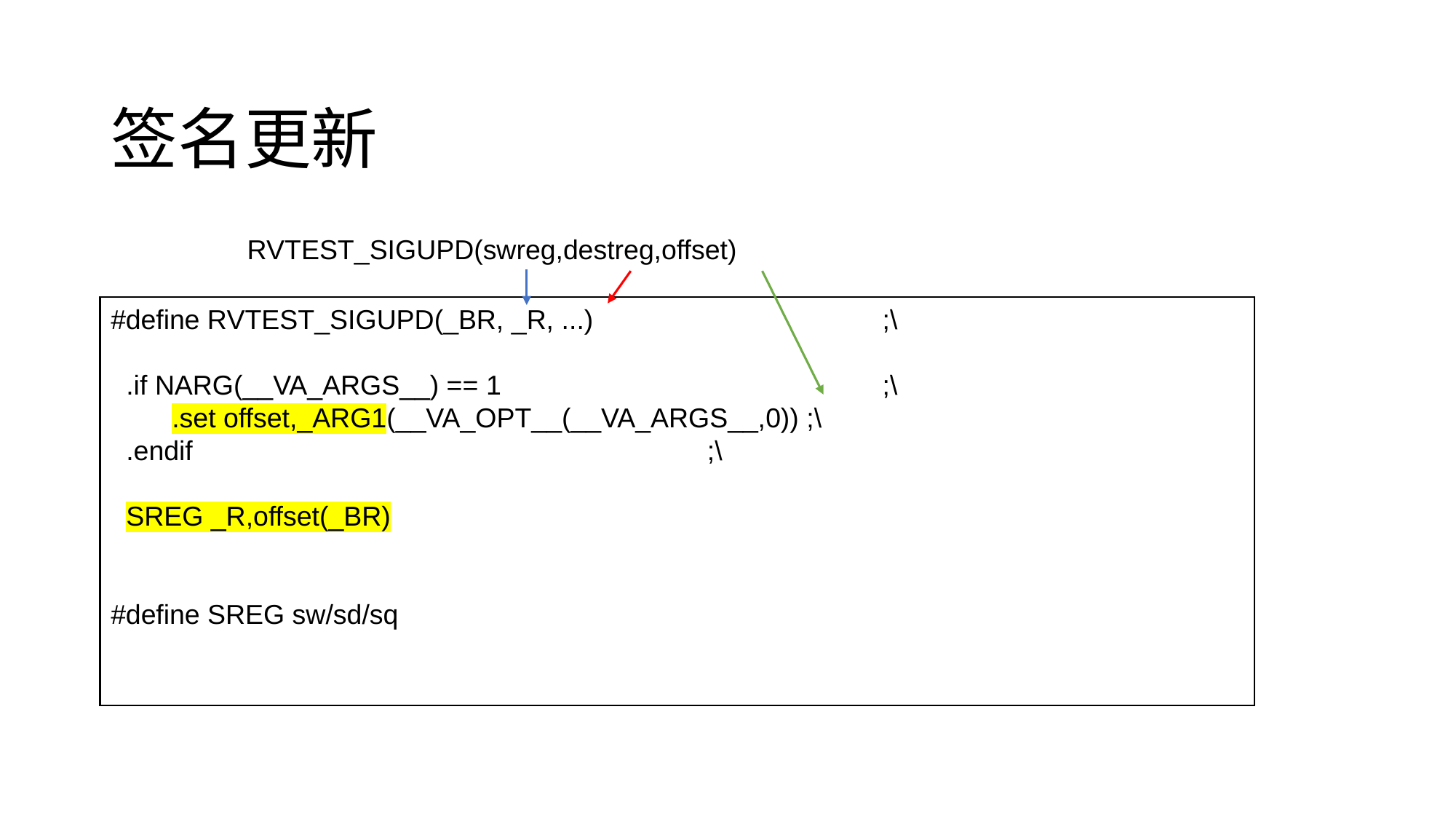

# 签名更新
RVTEST_SIGUPD(swreg,destreg,offset)
#define RVTEST_SIGUPD(_BR, _R, ...)			 ;\
  .if NARG(__VA_ARGS__) == 1				 ;\
        .set offset,_ARG1(__VA_OPT__(__VA_ARGS__,0)) ;\
  .endif				                     ;\
  SREG _R,offset(_BR)

#define SREG sw/sd/sq